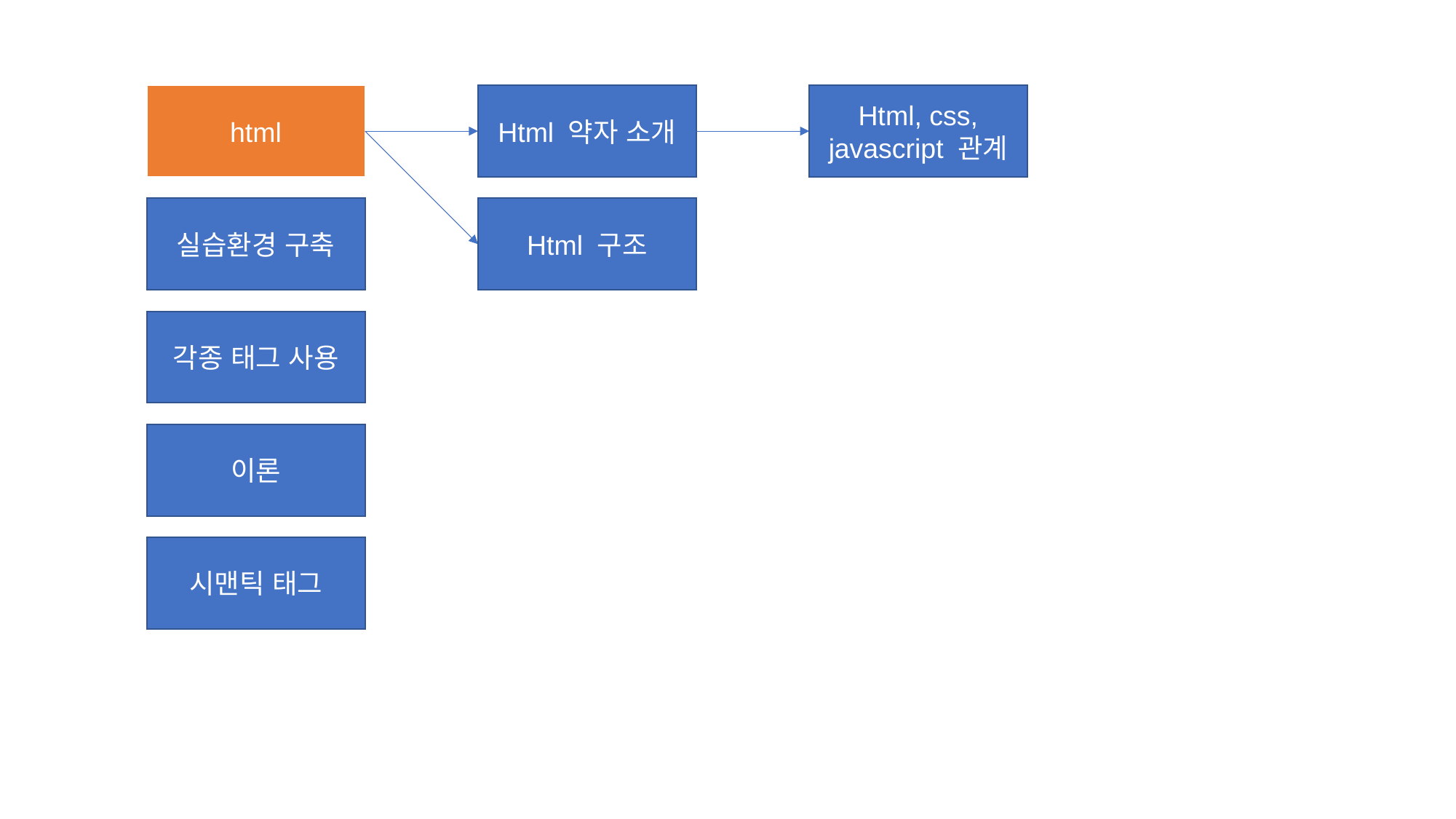

Html, css, javascript 관계
Html 약자 소개
html
Html 구조
실습환경 구축
각종 태그 사용
이론
시맨틱 태그